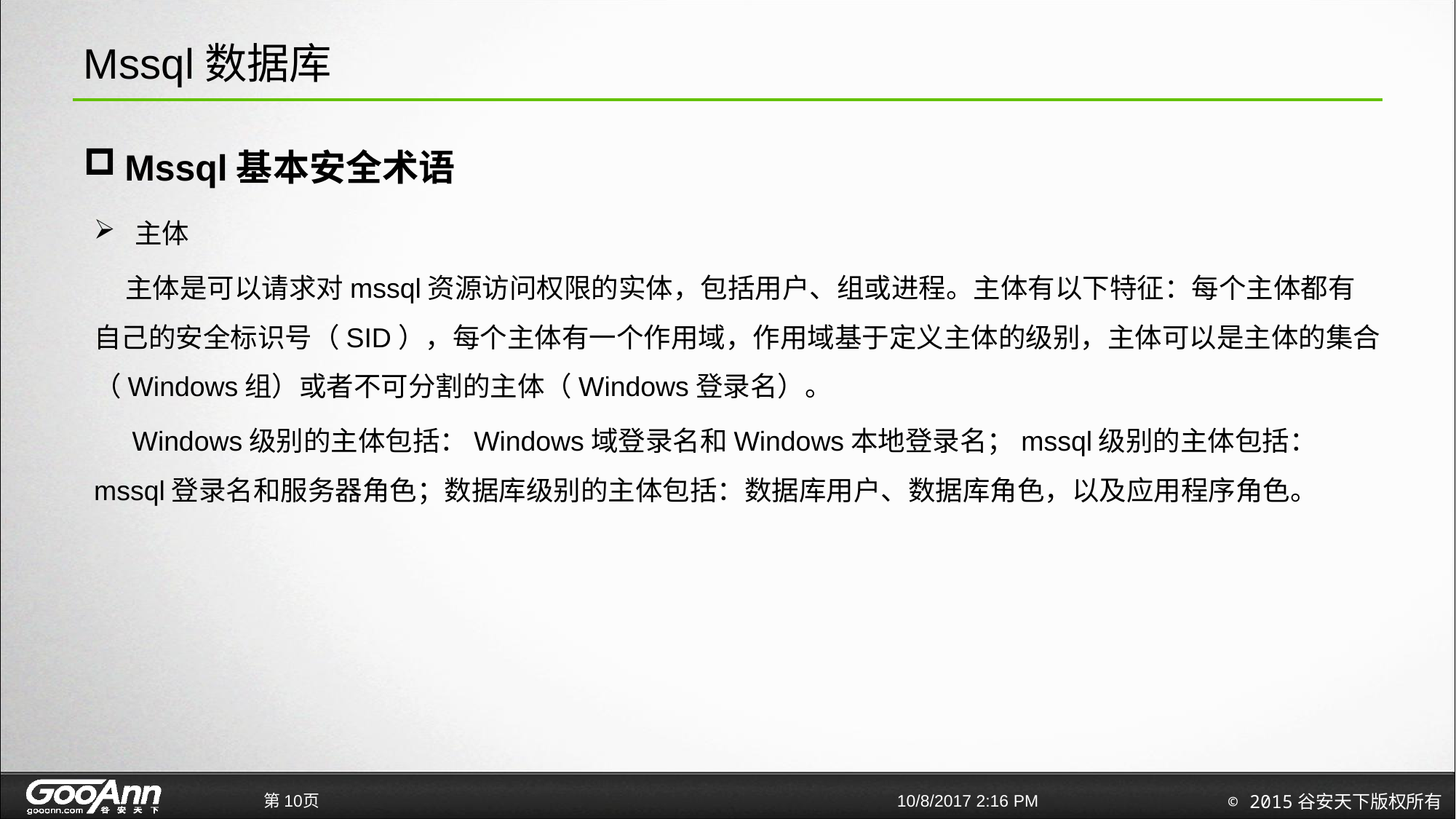

# Mssql数据库
Mssql基本安全术语
主体
    主体是可以请求对mssql资源访问权限的实体，包括用户、组或进程。主体有以下特征：每个主体都有自己的安全标识号（SID），每个主体有一个作用域，作用域基于定义主体的级别，主体可以是主体的集合（Windows组）或者不可分割的主体（Windows登录名）。
     Windows级别的主体包括：Windows域登录名和Windows本地登录名；mssql级别的主体包括：mssql登录名和服务器角色；数据库级别的主体包括：数据库用户、数据库角色，以及应用程序角色。